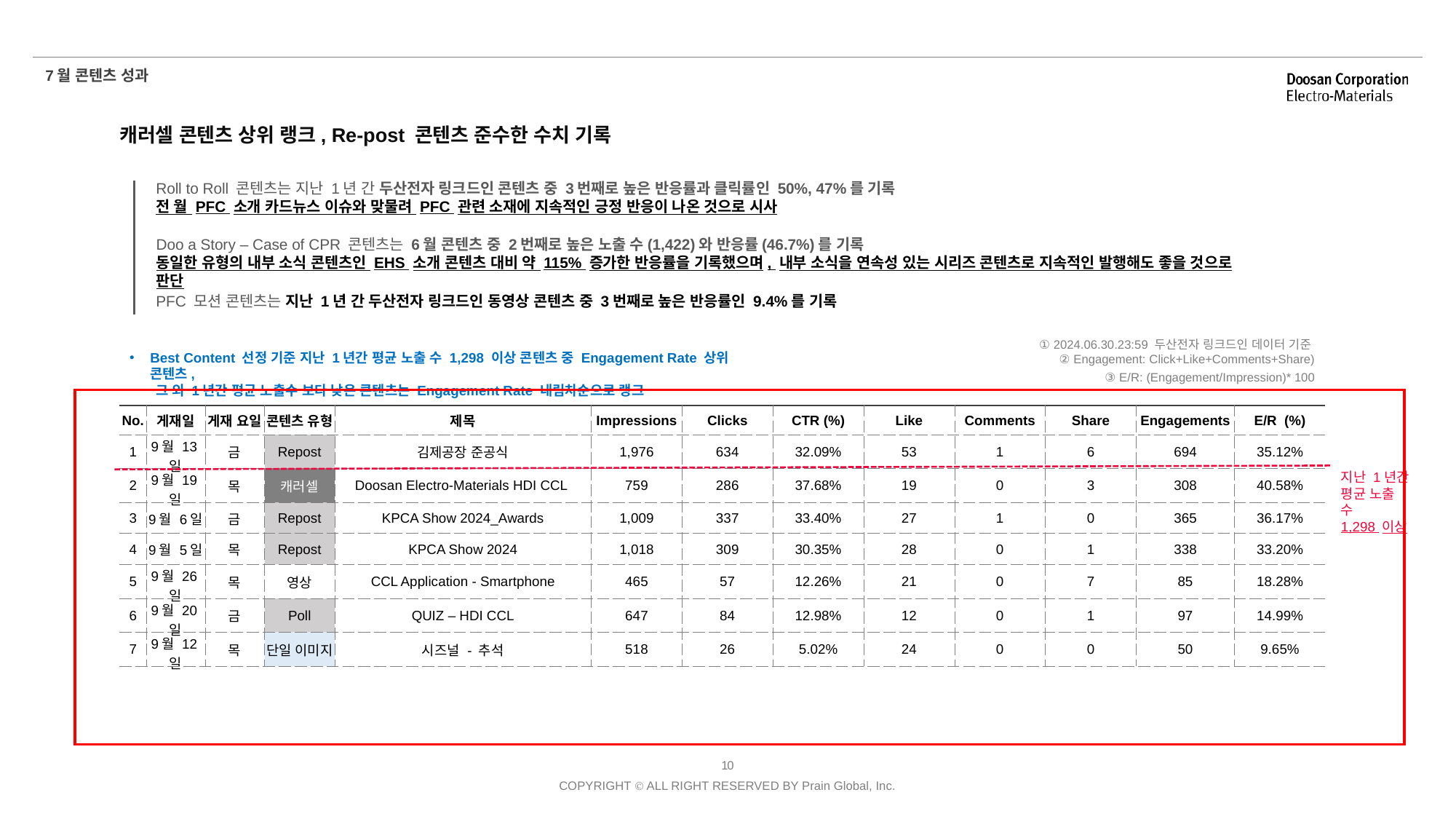

7월 콘텐츠 성과
캐러셀 콘텐츠 상위 랭크, Re-post 콘텐츠 준수한 수치 기록
Roll to Roll 콘텐츠는 지난 1년 간 두산전자 링크드인 콘텐츠 중 3번째로 높은 반응률과 클릭률인 50%, 47%를 기록
전 월 PFC 소개 카드뉴스 이슈와 맞물려 PFC 관련 소재에 지속적인 긍정 반응이 나온 것으로 시사
Doo a Story – Case of CPR 콘텐츠는 6월 콘텐츠 중 2번째로 높은 노출 수(1,422)와 반응률(46.7%)를 기록
동일한 유형의 내부 소식 콘텐츠인 EHS 소개 콘텐츠 대비 약 115% 증가한 반응률을 기록했으며, 내부 소식을 연속성 있는 시리즈 콘텐츠로 지속적인 발행해도 좋을 것으로 판단
PFC 모션 콘텐츠는 지난 1년 간 두산전자 링크드인 동영상 콘텐츠 중 3번째로 높은 반응률인 9.4%를 기록
① 2024.06.30.23:59 두산전자 링크드인 데이터 기준
② Engagement: Click+Like+Comments+Share)
Best Content 선정 기준 지난 1년간 평균 노출 수 1,298 이상 콘텐츠 중 Engagement Rate 상위 콘텐츠,
      그 외 1년간 평균 노출수 보다 낮은 콘텐츠는 Engagement Rate 내림차순으로 랭크
③ E/R: (Engagement/Impression)* 100

| No. | 게재일 | 게재 요일 | 콘텐츠 유형 | 제목 | Impressions | Clicks | CTR (%) | Like | Comments | Share | Engagements | E/R (%) |
| --- | --- | --- | --- | --- | --- | --- | --- | --- | --- | --- | --- | --- |
| 1 | 9월 13일 | 금 | Repost | 김제공장 준공식 | 1,976 | 634 | 32.09% | 53 | 1 | 6 | 694 | 35.12% |
| 2 | 9월 19일 | 목 | 캐러셀 | Doosan Electro-Materials HDI CCL | 759 | 286 | 37.68% | 19 | 0 | 3 | 308 | 40.58% |
| 3 | 9월 6일 | 금 | Repost | KPCA Show 2024\_Awards | 1,009 | 337 | 33.40% | 27 | 1 | 0 | 365 | 36.17% |
| 4 | 9월 5일 | 목 | Repost | KPCA Show 2024 | 1,018 | 309 | 30.35% | 28 | 0 | 1 | 338 | 33.20% |
| 5 | 9월 26일 | 목 | 영상 | CCL Application - Smartphone | 465 | 57 | 12.26% | 21 | 0 | 7 | 85 | 18.28% |
| 6 | 9월 20일 | 금 | Poll | QUIZ – HDI CCL | 647 | 84 | 12.98% | 12 | 0 | 1 | 97 | 14.99% |
| 7 | 9월 12일 | 목 | 단일 이미지 | 시즈널 - 추석 | 518 | 26 | 5.02% | 24 | 0 | 0 | 50 | 9.65% |
지난 1년간
평균 노출 수
1,298 이상